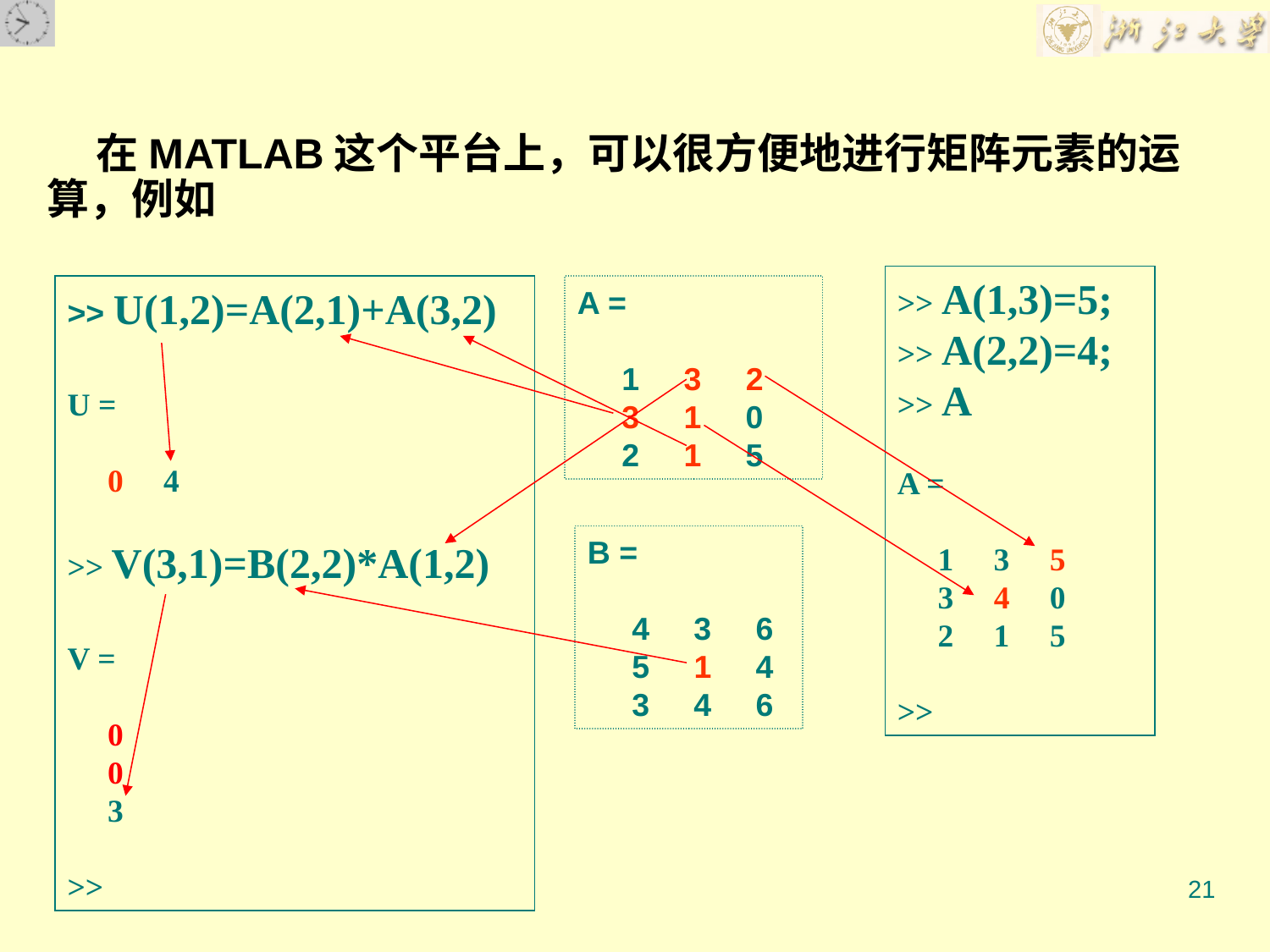

在MATLAB这个平台上，可以很方便地进行矩阵元素的运算，例如
>> A(1,3)=5;
>> A(2,2)=4;
>> A

A =

     1     3     5
     3     4     0
     2     1     5

>>
>> U(1,2)=A(2,1)+A(3,2)

U =

     0     4

>> V(3,1)=B(2,2)*A(1,2)

V =

     0
     0
     3

>>
A =

     1     3     2
     3     1     0
     2     1     5
B =

     4     3     6
     5     1     4
     3     4     6
21